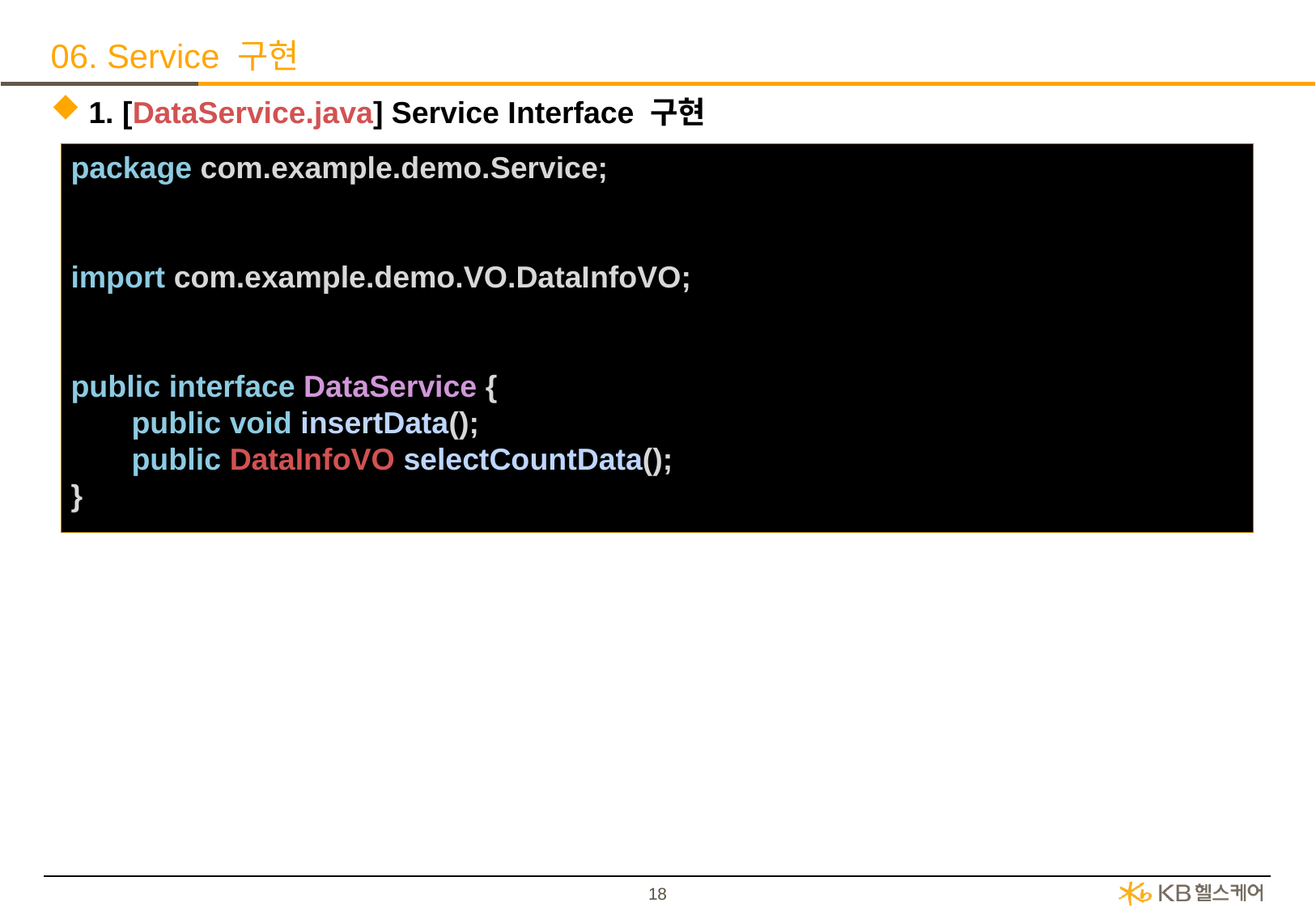

# 06. Service 구현
1. [DataService.java] Service Interface 구현

package com.example.demo.Service;

import com.example.demo.VO.DataInfoVO;

public interface DataService {
public void insertData();
public DataInfoVO selectCountData();
}